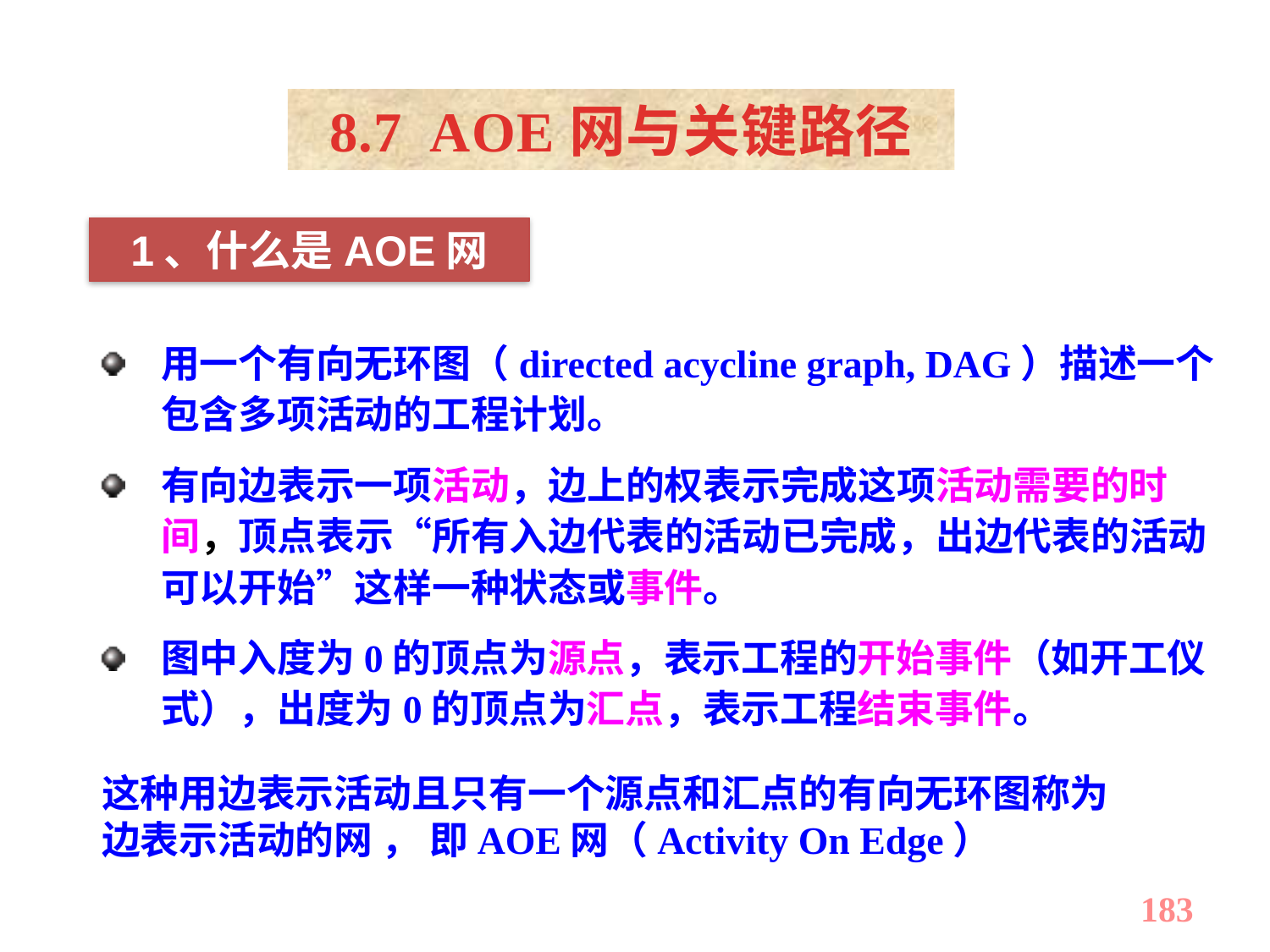

8.7  AOE网与关键路径
1、什么是AOE网
用一个有向无环图（directed acycline graph, DAG）描述一个包含多项活动的工程计划。
有向边表示一项活动，边上的权表示完成这项活动需要的时间，顶点表示“所有入边代表的活动已完成，出边代表的活动可以开始”这样一种状态或事件。
图中入度为0的顶点为源点，表示工程的开始事件（如开工仪式），出度为0的顶点为汇点，表示工程结束事件。
这种用边表示活动且只有一个源点和汇点的有向无环图称为边表示活动的网 ， 即AOE网（Activity On Edge）
183